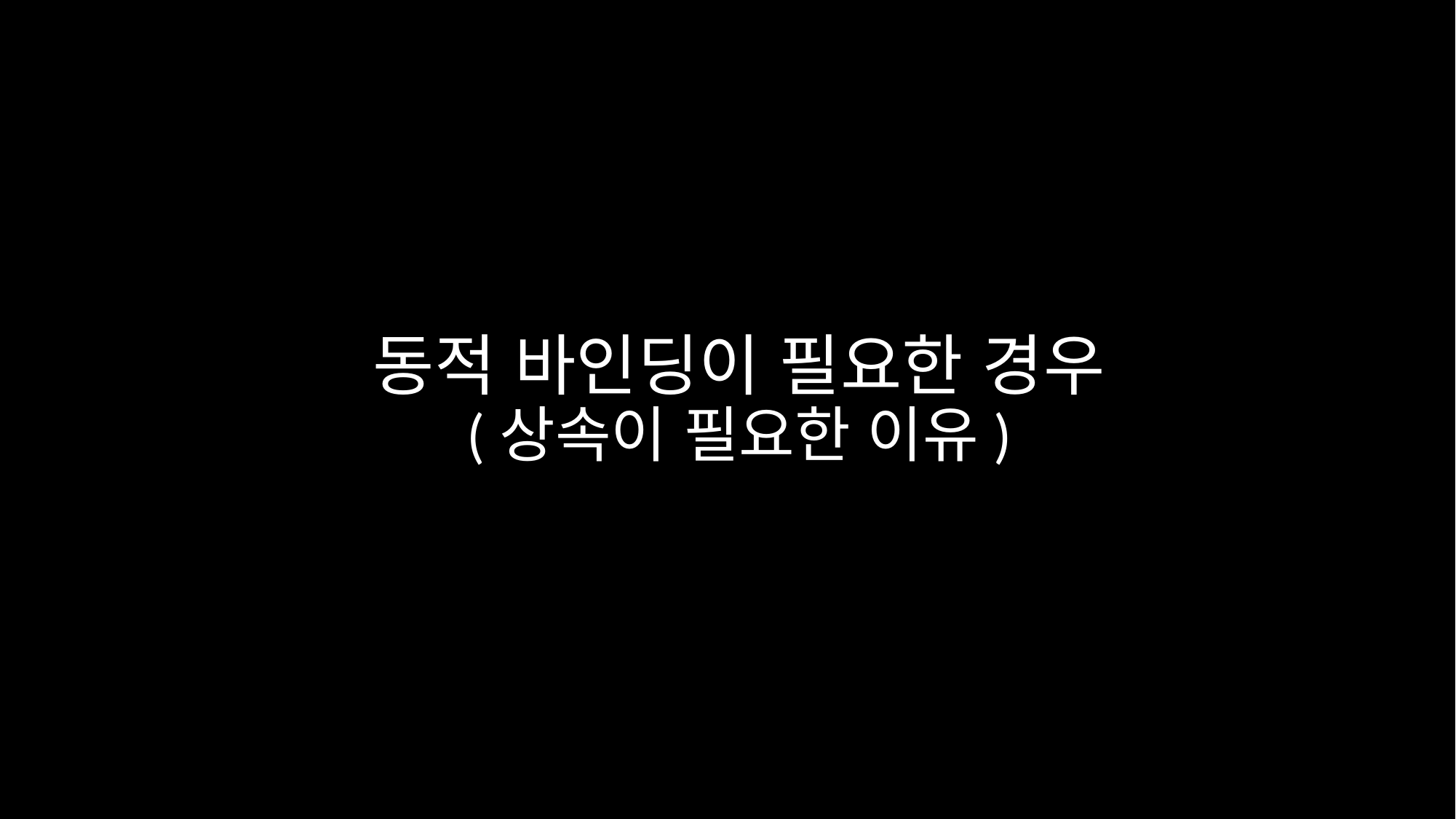

# 동적 바인딩이 필요한 경우 (상속이 필요한 이유)